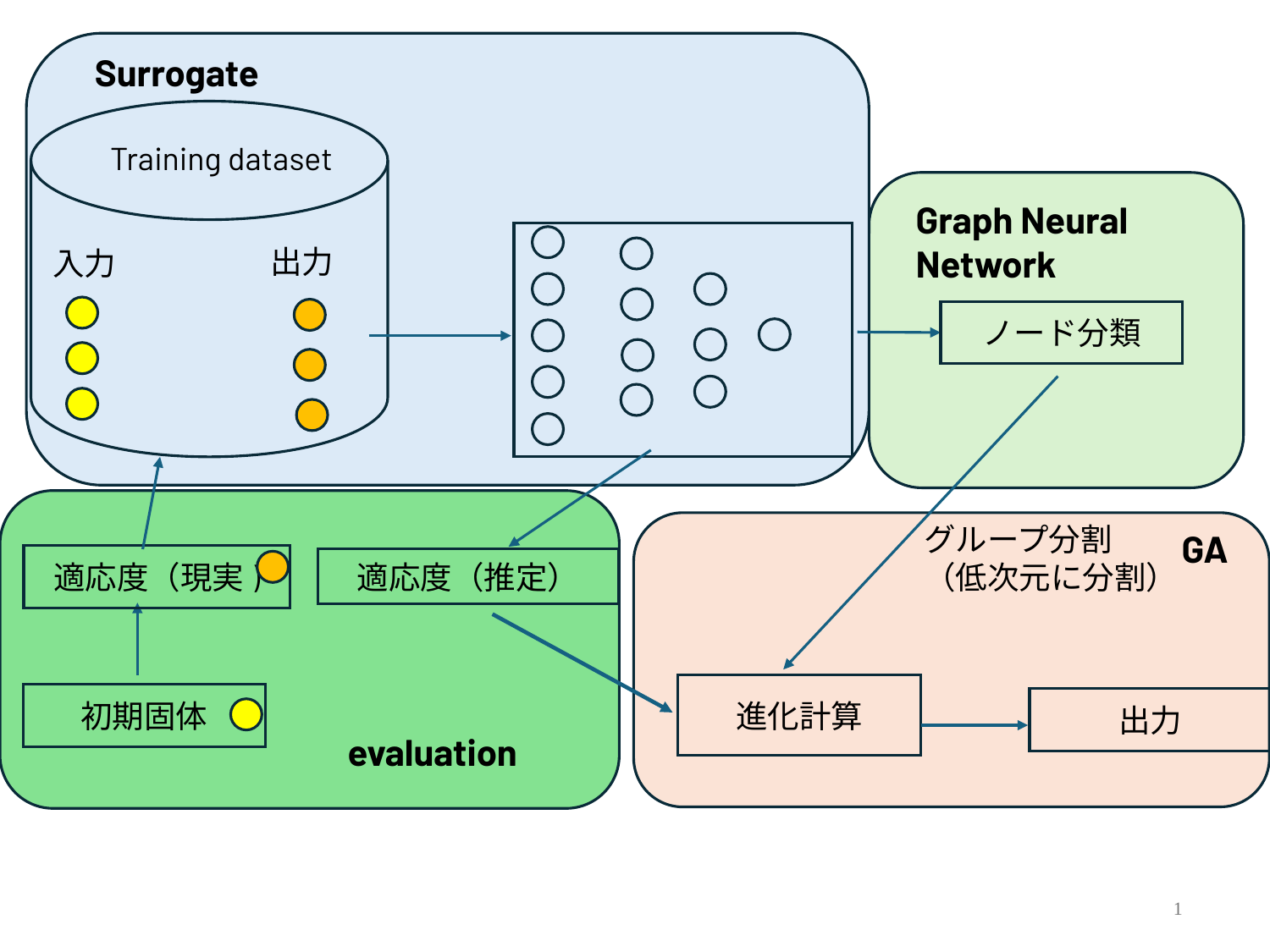

Surrogate

Training dataset

Graph Neural Network

出力
入力

ノード分類

グループ分割
（低次元に分割）
GA
適応度（現実)
適応度（推定）

進化計算
初期固体
出力

evaluation
1